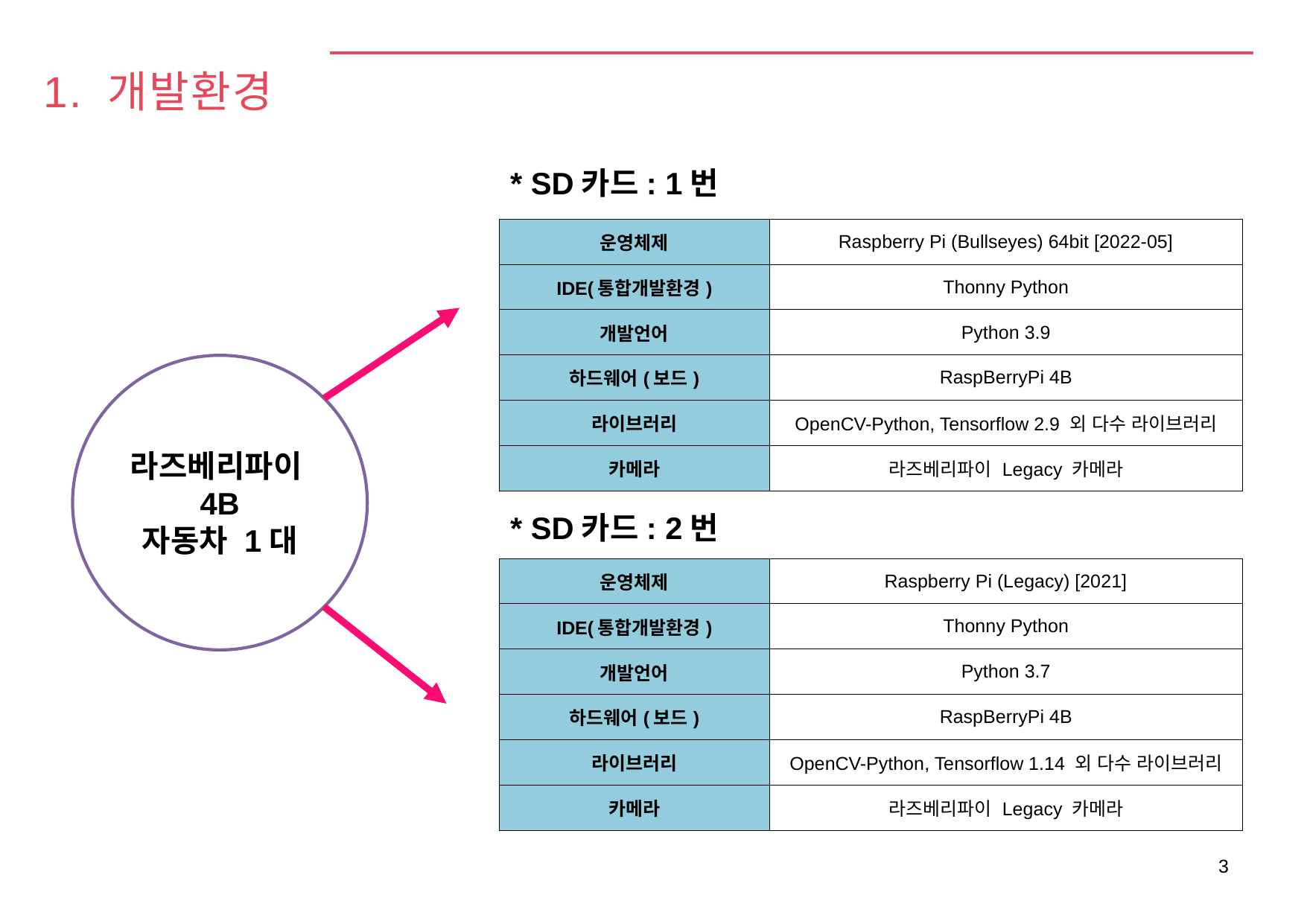

# 1. 개발환경
* SD카드: 1번
| 운영체제 | Raspberry Pi (Bullseyes) 64bit [2022-05] |
| --- | --- |
| IDE(통합개발환경) | Thonny Python |
| 개발언어 | Python 3.9 |
| 하드웨어(보드) | RaspBerryPi 4B |
| 라이브러리 | OpenCV-Python, Tensorflow 2.9 외 다수 라이브러리 |
| 카메라 | 라즈베리파이 Legacy 카메라 |
라즈베리파이4B
자동차 1대
* SD카드: 2번
| 운영체제 | Raspberry Pi (Legacy) [2021] |
| --- | --- |
| IDE(통합개발환경) | Thonny Python |
| 개발언어 | Python 3.7 |
| 하드웨어(보드) | RaspBerryPi 4B |
| 라이브러리 | OpenCV-Python, Tensorflow 1.14 외 다수 라이브러리 |
| 카메라 | 라즈베리파이 Legacy 카메라 |
3